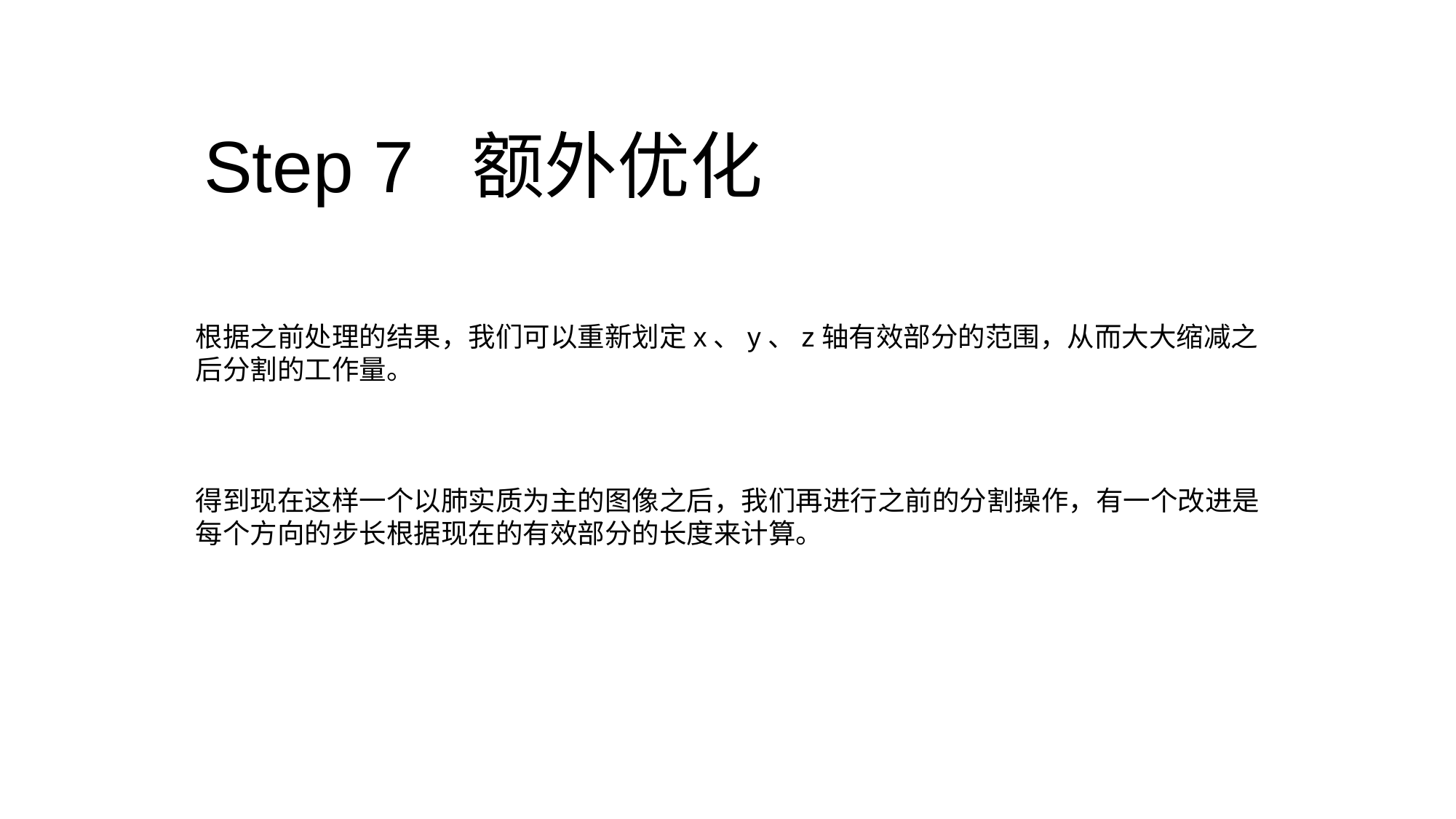

# Step 7  额外优化
根据之前处理的结果，我们可以重新划定x、y、z轴有效部分的范围，从而大大缩减之后分割的工作量。

得到现在这样一个以肺实质为主的图像之后，我们再进行之前的分割操作，有一个改进是每个方向的步长根据现在的有效部分的长度来计算。